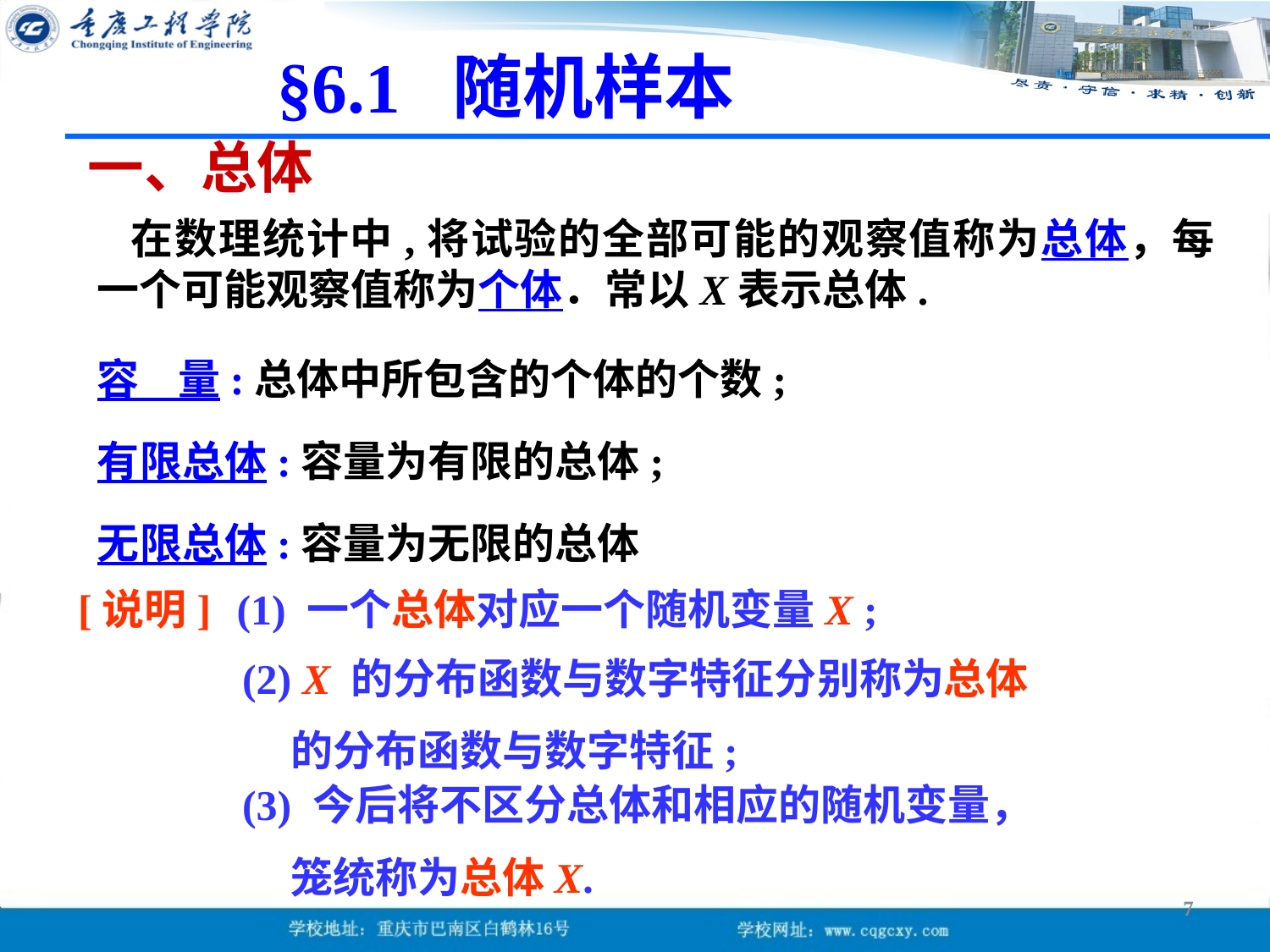

§6.1  随机样本
一、总体

  在数理统计中,将试验的全部可能的观察值称为总体，每一个可能观察值称为个体．常以X表示总体.
容    量:总体中所包含的个体的个数;
有限总体:容量为有限的总体;
无限总体:容量为无限的总体
[说明]
(1) 一个总体对应一个随机变量X ;
(2) X 的分布函数与数字特征分别称为总体
    的分布函数与数字特征;
(3) 今后将不区分总体和相应的随机变量，
    笼统称为总体X.
7